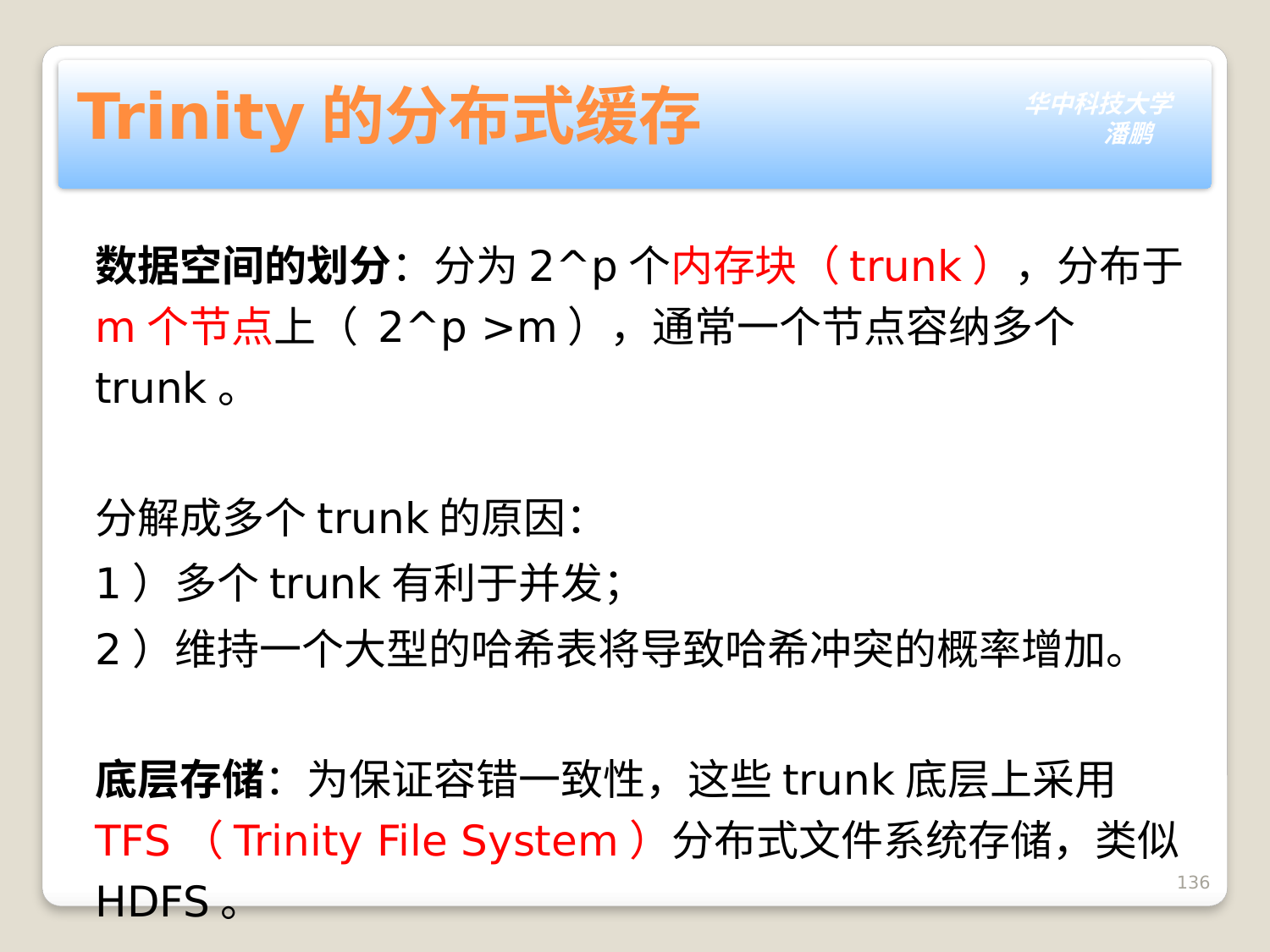

# Trinity的分布式缓存
数据空间的划分：分为2^p个内存块（trunk），分布于m个节点上（ 2^p >m），通常一个节点容纳多个trunk。

分解成多个trunk的原因：
1）多个trunk有利于并发；
2）维持一个大型的哈希表将导致哈希冲突的概率增加。

底层存储：为保证容错一致性，这些trunk底层上采用TFS（Trinity File System）分布式文件系统存储，类似HDFS。
136